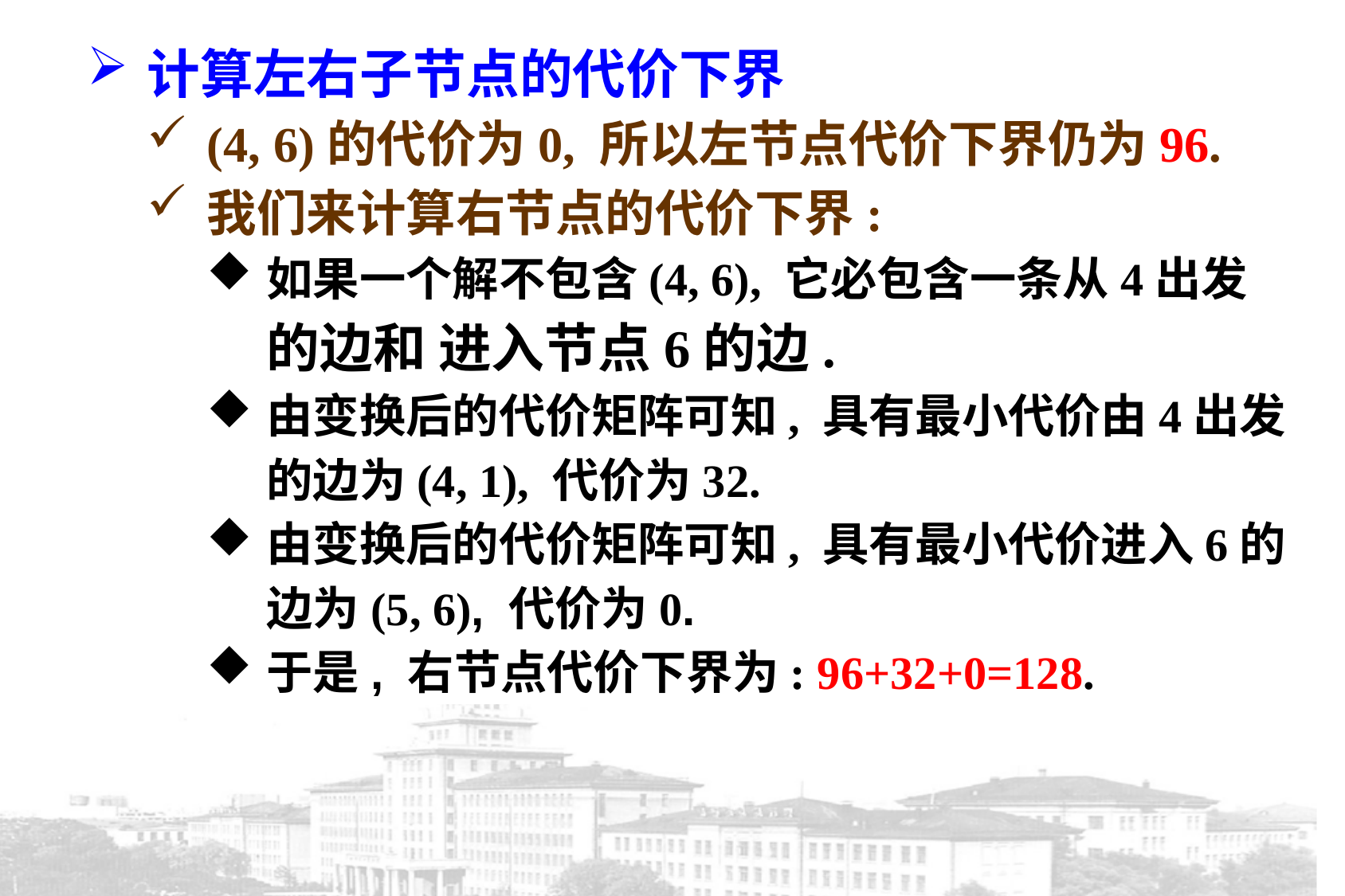

计算左右子节点的代价下界
(4, 6)的代价为0, 所以左节点代价下界仍为96.
我们来计算右节点的代价下界:
如果一个解不包含(4, 6), 它必包含一条从4出发的边和 进入节点6的边.
由变换后的代价矩阵可知, 具有最小代价由4出发的边为(4, 1), 代价为32.
由变换后的代价矩阵可知, 具有最小代价进入6的边为(5, 6), 代价为0.
于是, 右节点代价下界为: 96+32+0=128.